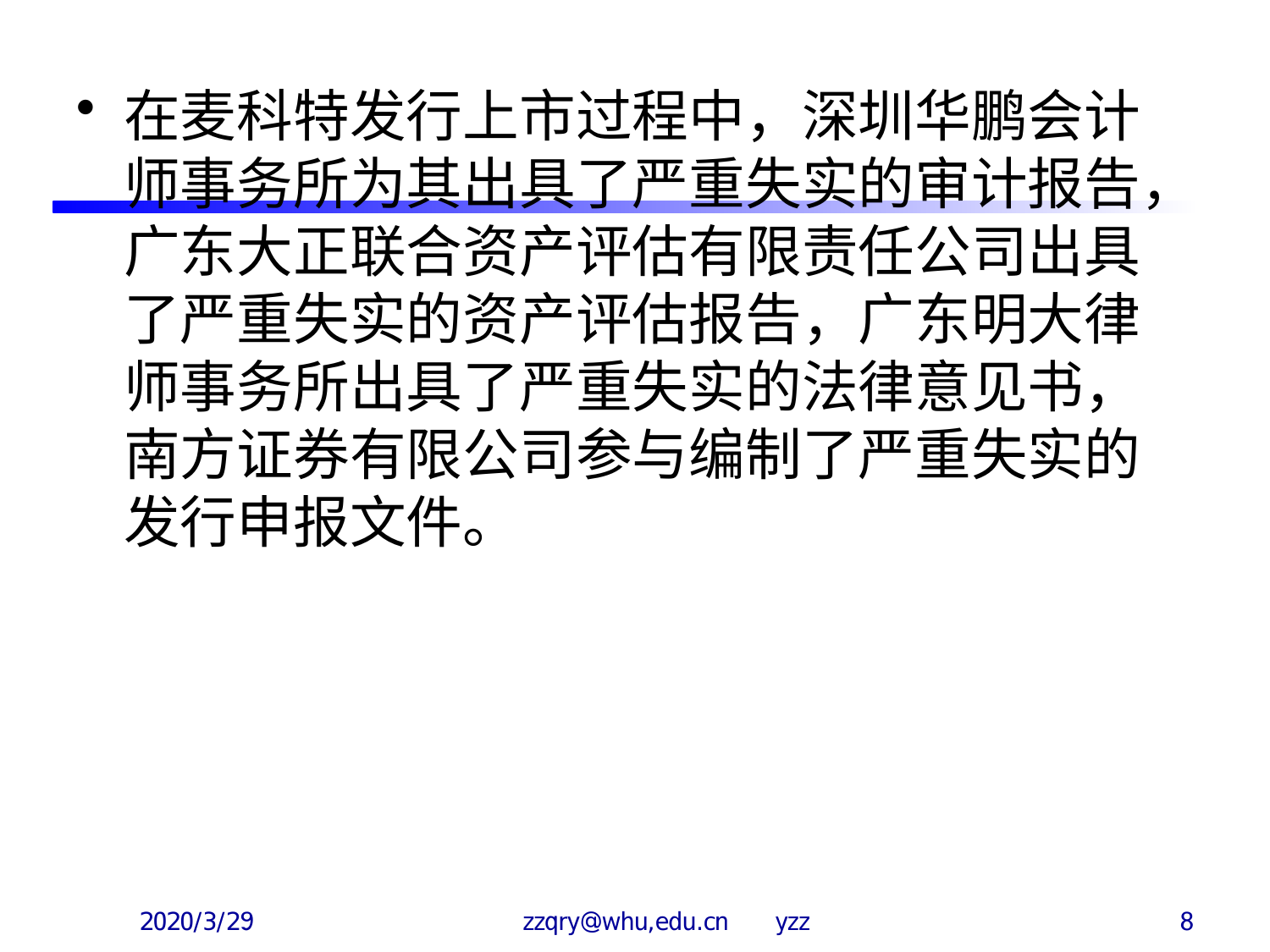

在麦科特发行上市过程中，深圳华鹏会计师事务所为其出具了严重失实的审计报告，广东大正联合资产评估有限责任公司出具了严重失实的资产评估报告，广东明大律师事务所出具了严重失实的法律意见书，南方证券有限公司参与编制了严重失实的发行申报文件。
2020/3/29
zzqry@whu,edu.cn      yzz
8